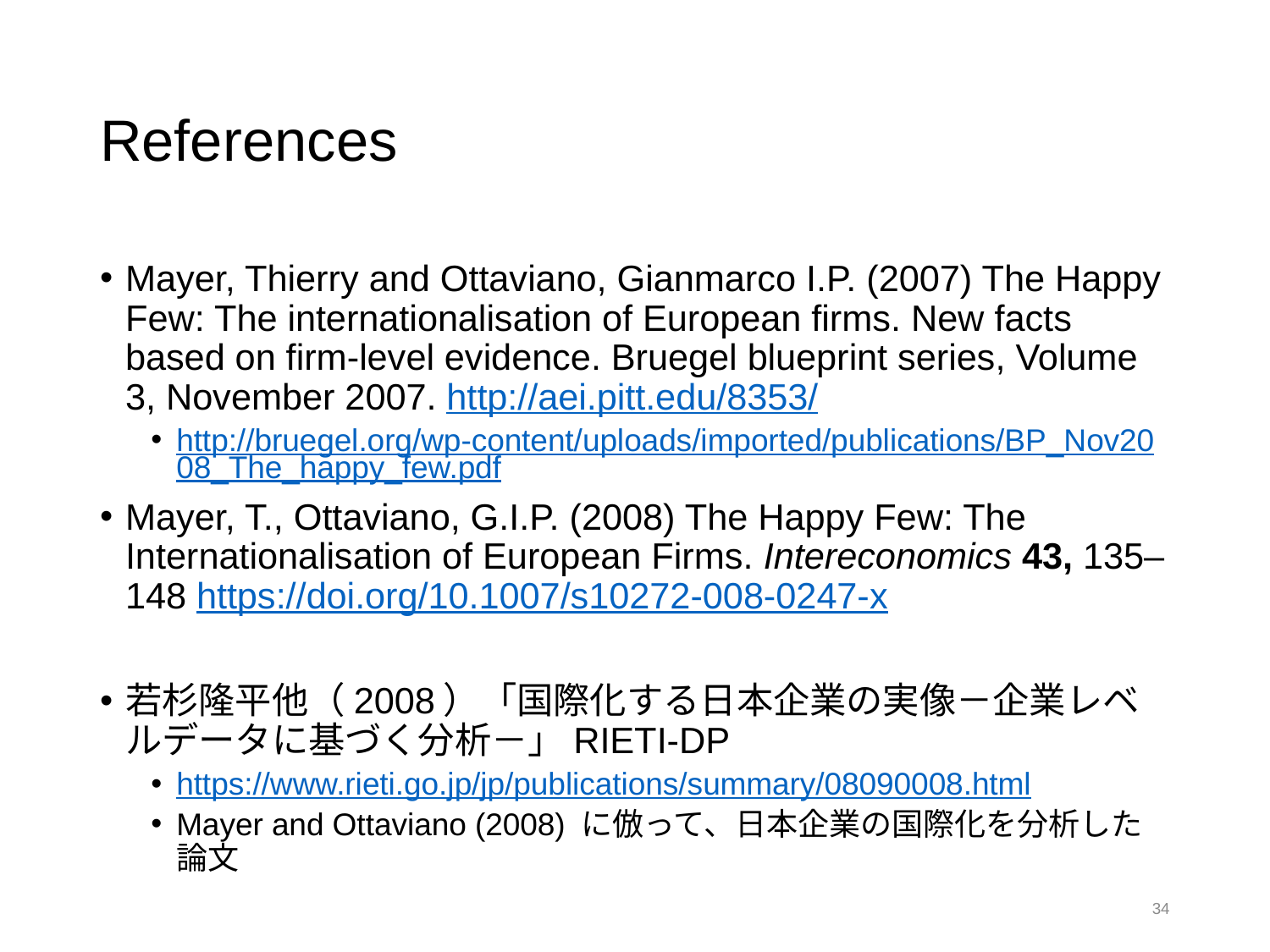

# References
Mayer, Thierry and Ottaviano, Gianmarco I.P. (2007) The Happy Few: The internationalisation of European firms. New facts based on firm-level evidence. Bruegel blueprint series, Volume 3, November 2007. http://aei.pitt.edu/8353/
http://bruegel.org/wp-content/uploads/imported/publications/BP_Nov2008_The_happy_few.pdf
Mayer, T., Ottaviano, G.I.P. (2008) The Happy Few: The Internationalisation of European Firms. Intereconomics 43, 135–148 https://doi.org/10.1007/s10272-008-0247-x

若杉隆平他（2008）「国際化する日本企業の実像－企業レベルデータに基づく分析－」RIETI-DP
https://www.rieti.go.jp/jp/publications/summary/08090008.html
Mayer and Ottaviano (2008) に倣って、日本企業の国際化を分析した論文

34